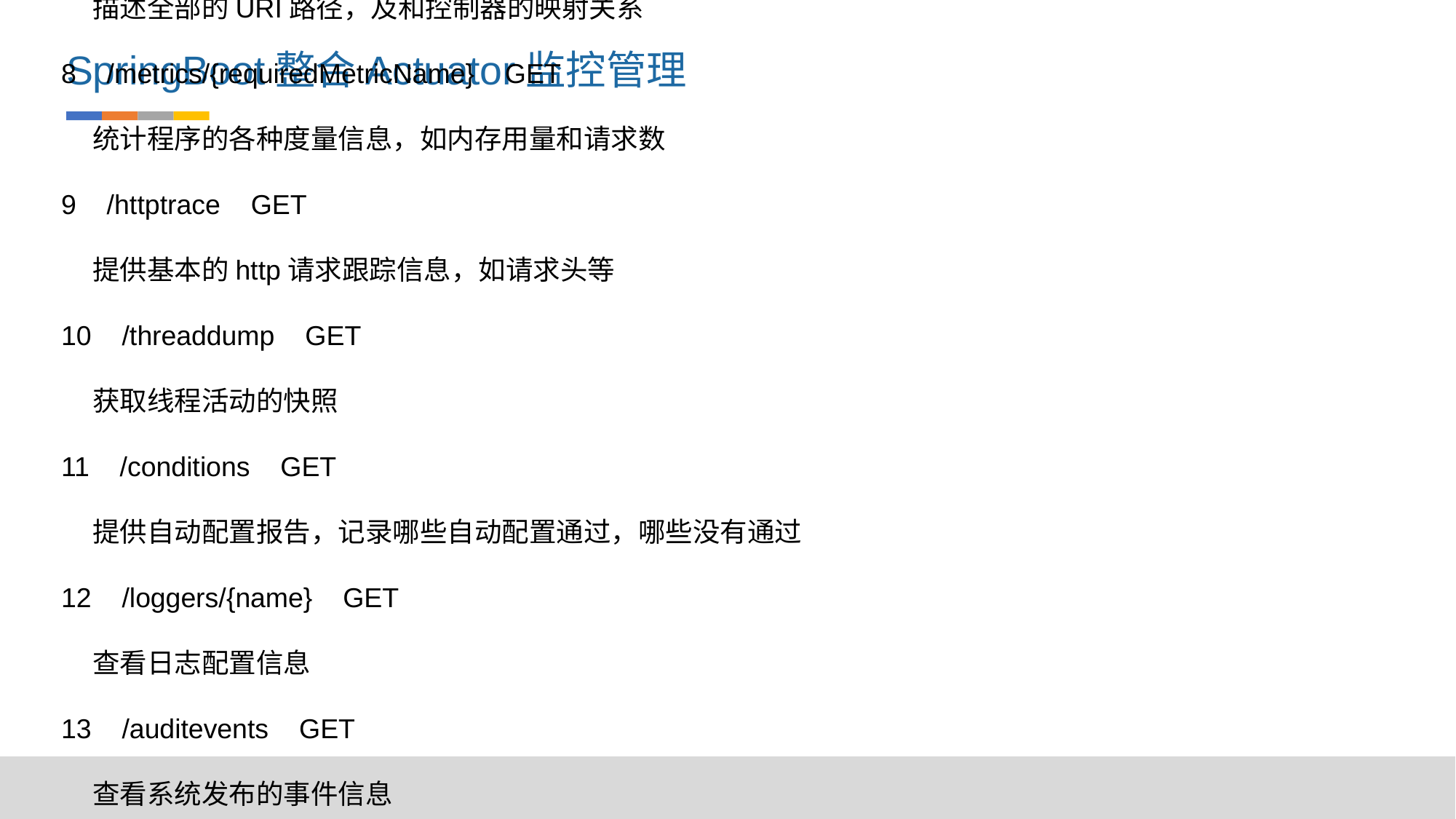

1    /health/{component}/{instance}    GET

    报告程序的健康指标，这些数据由HealthIndicator实现类提供

2    /info    GET

    获取程序指定发布的信息，这些信息由配置文件中info打头的属性提供

3    /configprops    GET

    描述配置属性（包含默认值）如何注入到bean

4    /beans    GET

    描述程序中的bean，及之间的依赖关系

5    /env    GET

    获取全部环境属性

6    /env/{name}    GET

    根据名称获取指定的环境属性值

7    /mappings    GET

    描述全部的URI路径，及和控制器的映射关系

8    /metrics/{requiredMetricName}    GET

    统计程序的各种度量信息，如内存用量和请求数

9    /httptrace    GET

    提供基本的http请求跟踪信息，如请求头等

10    /threaddump    GET

    获取线程活动的快照

11    /conditions    GET

    提供自动配置报告，记录哪些自动配置通过，哪些没有通过

12    /loggers/{name}    GET

    查看日志配置信息

13    /auditevents    GET

    查看系统发布的事件信息

14    /caches/{cache}    GET/DELETE

    查看系统的缓存管理器，另可根据缓存管理器名称查询；

    另DELETE操作可清除缓存

15    /scheduledtasks    GET

    查看系统发布的定时任务信息

16    /features    GET

    查看Springcloud全家桶组件信息

17    /refresh    POST

    重启应用程序，慎用

18    /shutdown    POST

    关闭应用程序，慎用

SpringBoot整合Actuator监控管理